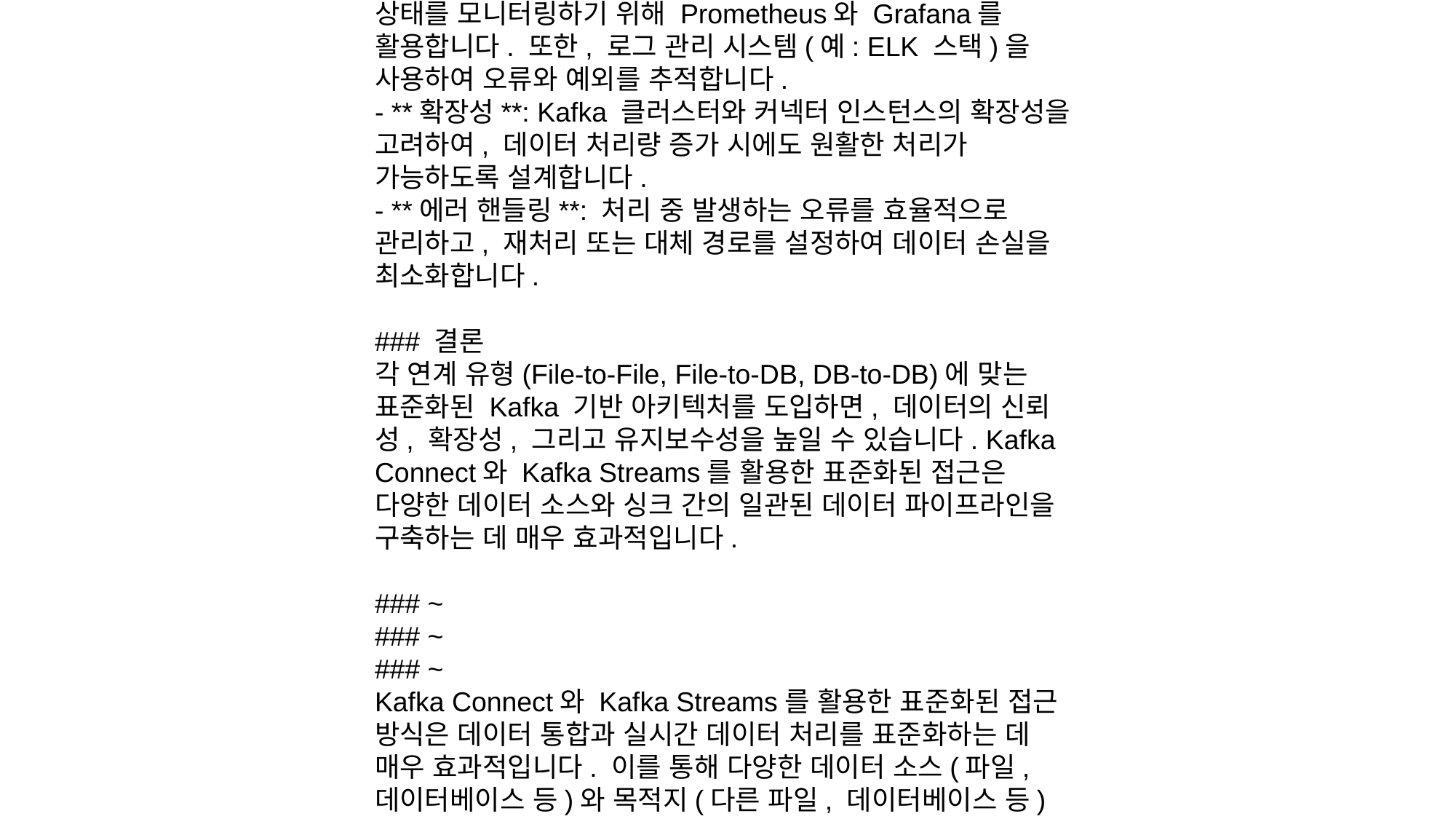

Kafka를 활용하여 **file-to-file**, **file-to-DB**, **DB-to-DB** 연계를 구현할 때는 데이터의 일관성, 성능, 확장성을 고려하여 표준화된 아키텍처와 프로세스를 구축하는 것이 중요합니다. 각 시나리오에 따른 연계 표준 구현 방안을 아래와 같이 제안할 수 있습니다.

### 1. **File-to-File 연계**
   - **사용 사례**: 데이터 파일을 한 시스템에서 다른 시스템으로 전송하고, 이 과정에서 중간 처리를 수행하고 싶을 때 사용됩니다.
   - **연계 표준**:
     1. **프로듀서 (File Ingest)**:
        - **Kafka Connect**의 `FileSourceConnector`를 사용하여 파일 시스템에서 파일을 읽어들여 Kafka 토픽으로 전송합니다.
        - **스키마 관리**: 파일의 구조가 정해져 있다면 Avro, JSON, Protobuf 등의 스키마를 정의하고, Schema Registry를 사용하여 관리합니다.
        - **파일 처리 방식**: 각 파일을 작은 청크로 나누어 Kafka로 전송하거나, 전체 파일을 하나의 메시지로 전송할 수 있습니다.

     2. **컨슈머 (File Write)**:
        - **Kafka Connect**의 `FileSinkConnector`를 사용하여 Kafka 토픽에서 데이터를 읽어 파일로 작성합니다.
        - **파일 시스템에 저장**: 각 메시지를 개별 파일로 저장하거나, 여러 메시지를 모아서 하나의 파일로 저장할 수 있습니다.
        - **데이터 처리**: 필요에 따라 데이터 변환 또는 필터링 로직을 Kafka Streams 또는 KSQL을 통해 처리합니다.

     3. **모니터링 및 재처리**:
        - **Offset 관리**: 메시지 처리 실패 시 재처리할 수 있도록 오프셋을 적절히 관리합니다.
        - **파일 무결성 검증**: 파일 생성 전후의 무결성을 체크하는 로직을 포함하여 데이터 손실이나 오류를 방지합니다.

### 2. **File-to-DB 연계**
   - **사용 사례**: 파일에 저장된 데이터를 읽어 데이터베이스에 적재하는 경우에 사용됩니다.
   - **연계 표준**:
     1. **프로듀서 (File Ingest)**:
        - `FileSourceConnector`를 사용하여 파일을 Kafka로 전송합니다.
        - **스키마 관리**: 파일의 구조에 따라 스키마를 정의하고, Schema Registry를 통해 일관된 데이터 구조를 유지합니다.

     2. **컨슈머 (DB Sink)**:
        - **Kafka Connect**의 `JdbcSinkConnector`를 사용하여 Kafka 토픽의 데이터를 읽고, 데이터베이스에 삽입합니다.
        - **스키마 매핑**: Kafka 메시지의 스키마와 DB 테이블의 스키마를 매핑합니다.
        - **트랜잭션 관리**: 데이터베이스 삽입 작업에서 트랜잭션을 관리하여, 데이터의 일관성을 유지합니다.
        - **대용량 처리**: 대량의 파일 데이터를 효율적으로 처리하기 위해 배치 사이즈 및 커밋 간격을 적절히 설정합니다.

     3. **오류 처리 및 재처리**:
        - **오프셋 관리**: 처리 중 오류 발생 시, 해당 오프셋에서 재처리할 수 있도록 설정합니다.
        - **데이터 유효성 검사**: 파일에서 읽은 데이터의 유효성을 검증하고, 필요 시 로그에 기록하거나 오류 처리를 위한 알림을 설정합니다.

### 3. **DB-to-DB 연계**
   - **사용 사례**: 하나의 데이터베이스에서 다른 데이터베이스로 데이터를 실시간으로 동기화하거나, ETL(Extract, Transform, Load) 작업을 수행할 때 사용됩니다.
   - **연계 표준**:
     1. **프로듀서 (DB Source)**:
        - **Change Data Capture (CDC)** 기술을 활용하여, 데이터베이스의 변경 사항을 Kafka로 전송합니다.
        - `Debezium`과 같은 CDC 도구를 사용하여 데이터베이스의 트랜잭션 로그를 모니터링하고, 변경된 데이터를 Kafka 토픽에 게시합니다.
        - **스키마 관리**: DB 스키마와 Kafka 스키마를 일치시켜, 데이터의 구조적 일관성을 유지합니다.

     2. **컨슈머 (DB Sink)**:
        - **JdbcSinkConnector**를 사용하여, Kafka 토픽에서 읽은 데이터를 타겟 DB에 삽입 또는 업데이트합니다.
        - **트랜잭션 관리**: 타겟 DB에 데이터를 삽입할 때 트랜잭션 관리가 중요합니다. Kafka의 메시지 처리와 DB 삽입을 원자적으로 처리하여 데이터 손실이나 중복을 방지합니다.
        - **대용량 데이터 처리**: 대규모 데이터 이동 시, 배치 사이즈, 동시성 설정, 타임아웃 등을 적절히 조정하여 성능을 최적화합니다.

     3. **데이터 유효성 및 무결성 관리**:
        - **데이터 검증**: 데이터가 원본 DB와 타겟 DB 간에 정확히 일치하는지 검증합니다.
        - **재처리 메커니즘**: 데이터 동기화 중 실패 시, 오프셋을 관리하여 재처리할 수 있도록 설정합니다.

### 공통적인 고려사항
- **보안**: 모든 데이터 전송 과정에서 TLS 암호화를 사용하고, Kafka 토픽에 대한 접근 제어를 설정하여 보안을 강화합니다.
- **모니터링**: Kafka Connectors와 Kafka Streams의 상태를 모니터링하기 위해 Prometheus와 Grafana를 활용합니다. 또한, 로그 관리 시스템(예: ELK 스택)을 사용하여 오류와 예외를 추적합니다.
- **확장성**: Kafka 클러스터와 커넥터 인스턴스의 확장성을 고려하여, 데이터 처리량 증가 시에도 원활한 처리가 가능하도록 설계합니다.
- **에러 핸들링**: 처리 중 발생하는 오류를 효율적으로 관리하고, 재처리 또는 대체 경로를 설정하여 데이터 손실을 최소화합니다.

### 결론
각 연계 유형(File-to-File, File-to-DB, DB-to-DB)에 맞는 표준화된 Kafka 기반 아키텍처를 도입하면, 데이터의 신뢰성, 확장성, 그리고 유지보수성을 높일 수 있습니다. Kafka Connect와 Kafka Streams를 활용한 표준화된 접근은 다양한 데이터 소스와 싱크 간의 일관된 데이터 파이프라인을 구축하는 데 매우 효과적입니다.

### ~
### ~
### ~
Kafka Connect와 Kafka Streams를 활용한 표준화된 접근 방식은 데이터 통합과 실시간 데이터 처리를 표준화하는 데 매우 효과적입니다. 이를 통해 다양한 데이터 소스(파일, 데이터베이스 등)와 목적지(다른 파일, 데이터베이스 등) 간의 데이터를 효율적으로 연계할 수 있습니다.

### Kafka Connect와 Kafka Streams란?
- **Kafka Connect**: 데이터 소스나 목적지와 Kafka를 연결해주는 도구입니다. 다양한 데이터베이스, 파일 시스템, 클라우드 스토리지 등과 Kafka 간의 데이터를 쉽게 연동할 수 있도록 커넥터(Connectors)를 제공합니다. Kafka Connect는 기본적으로 데이터의 이동과 통합을 처리하는 데 사용됩니다.

- **Kafka Streams**: Kafka에 저장된 데이터를 실시간으로 처리할 수 있는 스트림 처리 라이브러리입니다. 데이터를 변환하거나 필터링하는 등 실시간 데이터 처리를 수행할 수 있습니다. Kafka Streams는 데이터를 가공하고 비즈니스 로직을 적용하는 데 주로 사용됩니다.

### 표준화된 접근이란?
표준화된 접근이란 Kafka Connect와 Kafka Streams를 사용하여 다양한 데이터 연계 작업을 수행할 때 일관된 아키텍처와 프로세스를 구축하는 것입니다. 이를 통해 데이터 통합과 처리가 일관되게 이루어지며, 유지보수와 확장성도 높아집니다.

### 예시를 통해 이해해봅시다

#### 1. **File-to-DB 연계**
   - **Kafka Connect를 사용한 File Ingest**:
     - 예를 들어, 한 시스템에서 생성된 CSV 파일을 Kafka로 전송하려고 합니다. Kafka Connect의 `FileSourceConnector`를 사용하여 이 CSV 파일을 읽고, 이를 Kafka 토픽으로 전송합니다.
     - 이 과정에서 파일의 구조(스키마)를 Avro 또는 JSON으로 정의하고, Schema Registry를 통해 중앙에서 관리할 수 있습니다.

   - **Kafka Streams를 사용한 데이터 변환**:
     - CSV 파일의 데이터를 읽은 후, 이를 데이터베이스에 저장하기 전에 특정 필드를 변환해야 한다고 가정해봅시다. 예를 들어, 날짜 형식을 변환하거나 특정 값을 계산할 수 있습니다.
     - Kafka Streams를 사용하여 이러한 변환 작업을 수행하고, 변환된 데이터를 새로운 Kafka 토픽으로 보냅니다.

   - **Kafka Connect를 사용한 DB Sink**:
     - 변환된 데이터를 이제 데이터베이스에 저장해야 합니다. Kafka Connect의 `JdbcSinkConnector`를 사용하여 이 데이터를 데이터베이스에 삽입합니다.
     - 이 과정에서 데이터의 스키마와 데이터베이스 테이블 구조를 매핑하고, 삽입 시 트랜잭션 관리를 통해 데이터의 일관성을 유지합니다.

#### 2. **DB-to-DB 연계**
   - **Kafka Connect를 사용한 Change Data Capture (CDC)**:
     - 원본 데이터베이스에서 데이터가 변경될 때마다 이를 Kafka로 전송하려고 합니다. `Debezium`과 같은 CDC 도구를 Kafka Connect와 함께 사용하여 데이터베이스의 트랜잭션 로그를 모니터링하고, 변경 사항을 Kafka 토픽으로 전송합니다.

   - **Kafka Streams를 사용한 데이터 처리**:
     - 변경된 데이터를 Kafka Streams를 통해 실시간으로 처리합니다. 예를 들어, 특정 필드의 값에 따라 데이터를 필터링하거나 집계 작업을 수행할 수 있습니다.

   - **Kafka Connect를 사용한 DB Sink**:
     - 처리된 데이터를 타겟 데이터베이스로 전송하기 위해, Kafka Connect의 `JdbcSinkConnector`를 사용합니다. 데이터베이스로의 전송 과정에서 데이터의 정확성과 일관성을 유지하며 삽입 또는 업데이트 작업을 수행합니다.

### 왜 표준화된 접근이 효과적인가?
1. **일관성**: Kafka Connect와 Kafka Streams를 사용하면 데이터 연계 과정이 표준화됩니다. 각 단계에서 사용되는 도구와 방법이 일관되게 적용되므로, 시스템 전반에 걸쳐 일관된 데이터 흐름을 유지할 수 있습니다.

2. **유지보수성**: 표준화된 접근을 통해 복잡한 연계 작업을 쉽게 이해하고 유지할 수 있습니다. 새로운 요구 사항이 생겨도 기존 표준을 기반으로 쉽게 확장하거나 수정할 수 있습니다.

3. **확장성**: Kafka의 분산 아키텍처와 Kafka Connect, Streams의 스케일링 기능을 활용하면, 데이터의 양이 증가해도 시스템을 확장하여 대응할 수 있습니다.

4. **데이터 무결성**: 스키마 관리와 트랜잭션 지원을 통해 데이터의 무결성을 보장할 수 있습니다. 데이터가 여러 시스템 간에 이동하면서 일관성과 정확성이 유지됩니다.

### 결론
Kafka Connect와 Kafka Streams를 활용한 표준화된 접근은 다양한 데이터 소스와 목적지 간의 연계를 효과적으로 처리할 수 있는 강력한 방법입니다. 파일 시스템, 데이터베이스, 실시간 데이터 처리 등이 필요한 시나리오에서 이 표준화를 통해 데이터 통합의 복잡성을 줄이고, 시스템의 유연성과 확장성을 높일 수 있습니다.